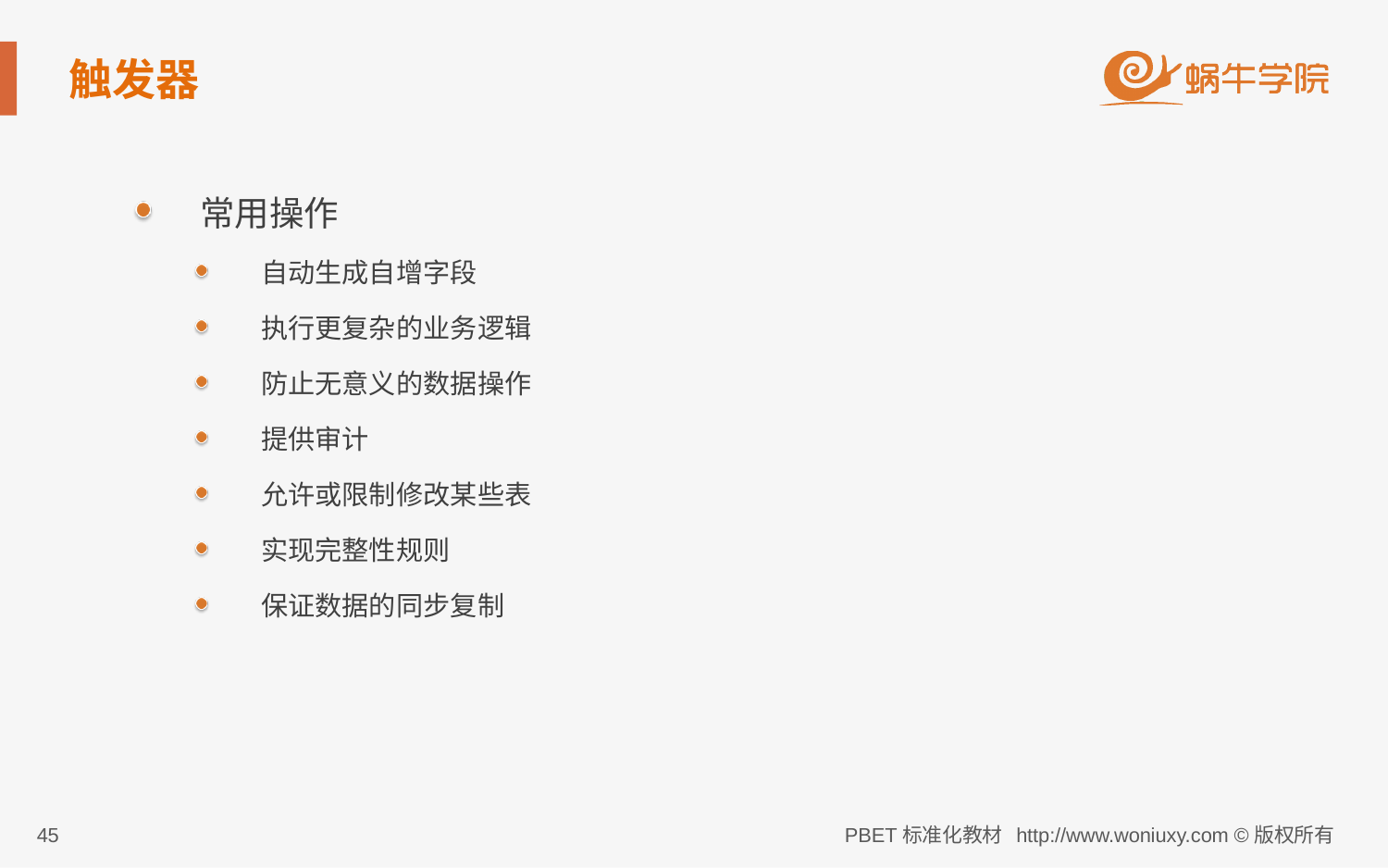

# 触发器
常用操作
自动生成自增字段
执行更复杂的业务逻辑
防止无意义的数据操作
提供审计
允许或限制修改某些表
实现完整性规则
保证数据的同步复制